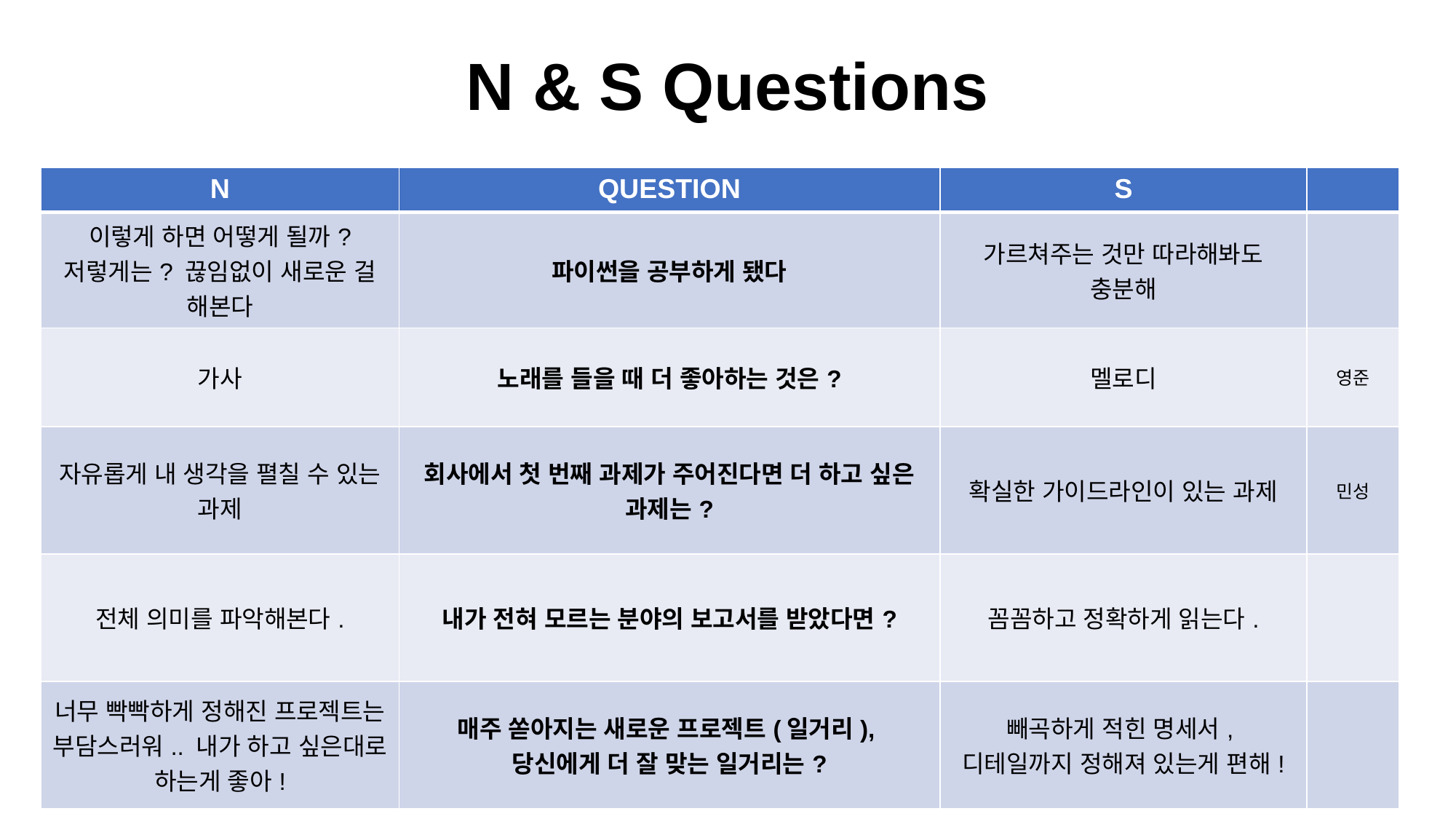

# N & S Questions
| N | QUESTION | S |  |
| --- | --- | --- | --- |
| 이렇게 하면 어떻게 될까? 저렇게는? 끊임없이 새로운 걸 해본다 | 파이썬을 공부하게 됐다 | 가르쳐주는 것만 따라해봐도 충분해 |  |
| 가사 | 노래를 들을 때 더 좋아하는 것은? | 멜로디 | 영준 |
| 자유롭게 내 생각을 펼칠 수 있는 과제 | 회사에서 첫 번째 과제가 주어진다면 더 하고 싶은 과제는? | 확실한 가이드라인이 있는 과제 | 민성 |
| 전체 의미를 파악해본다. | 내가 전혀 모르는 분야의 보고서를 받았다면? | 꼼꼼하고 정확하게 읽는다. |  |
| 너무 빡빡하게 정해진 프로젝트는 부담스러워.. 내가 하고 싶은대로 하는게 좋아! | 매주 쏟아지는 새로운 프로젝트(일거리), 당신에게 더 잘 맞는 일거리는? | 빼곡하게 적힌 명세서, 디테일까지 정해져 있는게 편해! |  |